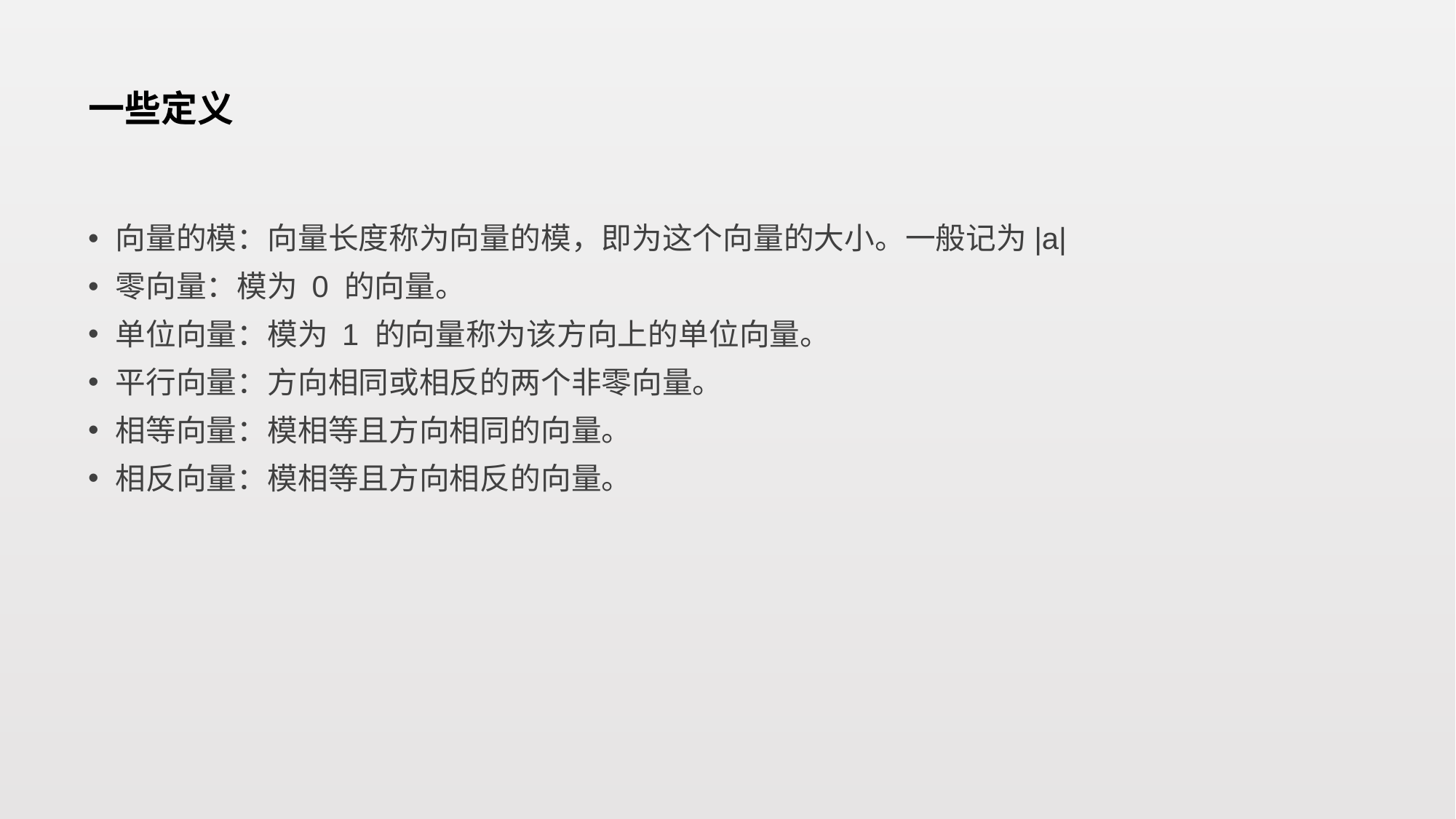

# 一些定义
向量的模：向量长度称为向量的模，即为这个向量的大小。一般记为|a|
零向量：模为 0 的向量。
单位向量：模为 1 的向量称为该方向上的单位向量。
平行向量：方向相同或相反的两个非零向量。
相等向量：模相等且方向相同的向量。
相反向量：模相等且方向相反的向量。